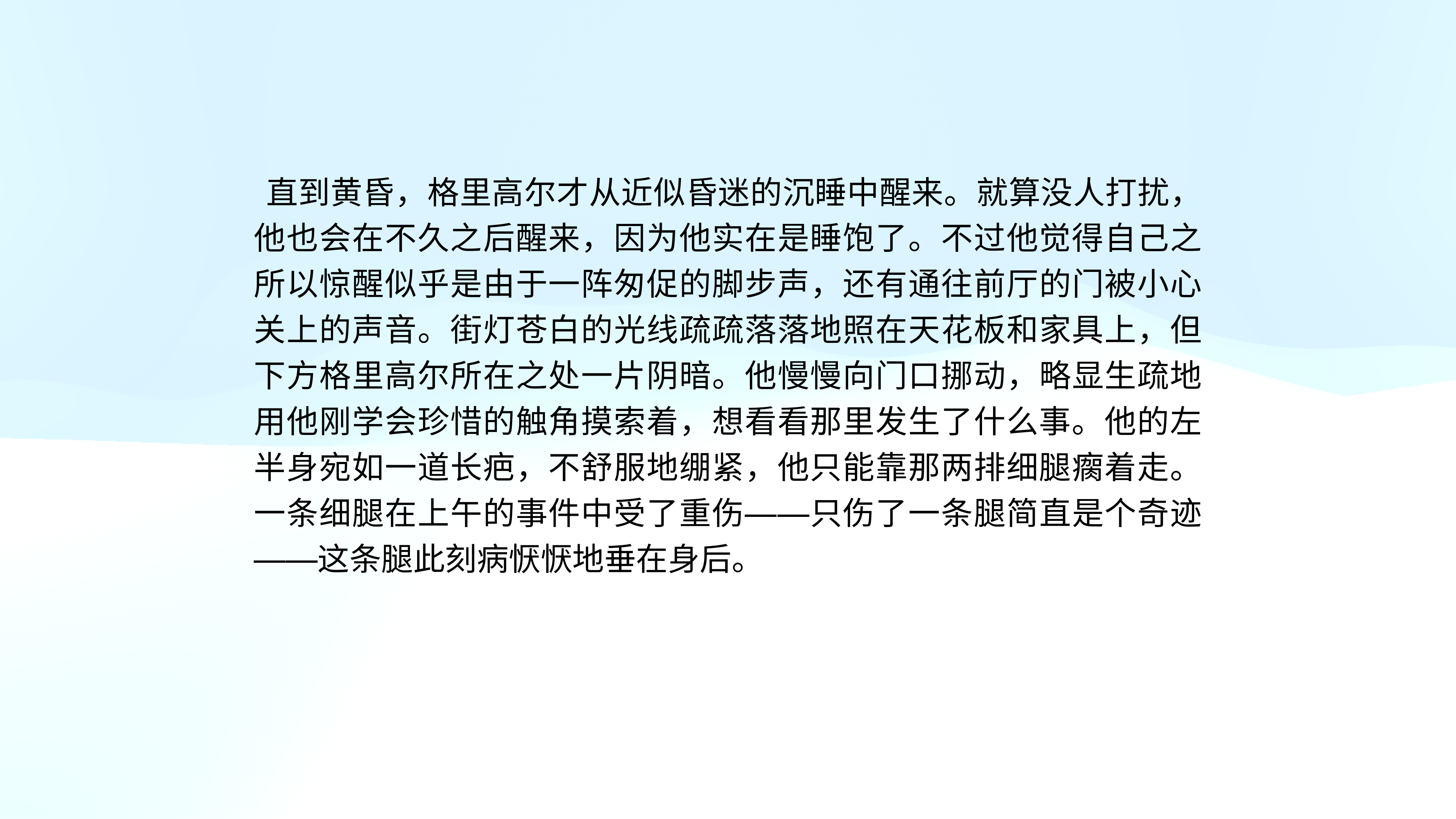

直到黄昏，格里高尔才从近似昏迷的沉睡中醒来。就算没人打扰，他也会在不久之后醒来，因为他实在是睡饱了。不过他觉得自己之所以惊醒似乎是由于一阵匆促的脚步声，还有通往前厅的门被小心关上的声音。街灯苍白的光线疏疏落落地照在天花板和家具上，但下方格里高尔所在之处一片阴暗。他慢慢向门口挪动，略显生疏地用他刚学会珍惜的触角摸索着，想看看那里发生了什么事。他的左半身宛如一道长疤，不舒服地绷紧，他只能靠那两排细腿瘸着走。一条细腿在上午的事件中受了重伤——只伤了一条腿简直是个奇迹——这条腿此刻病恹恹地垂在身后。